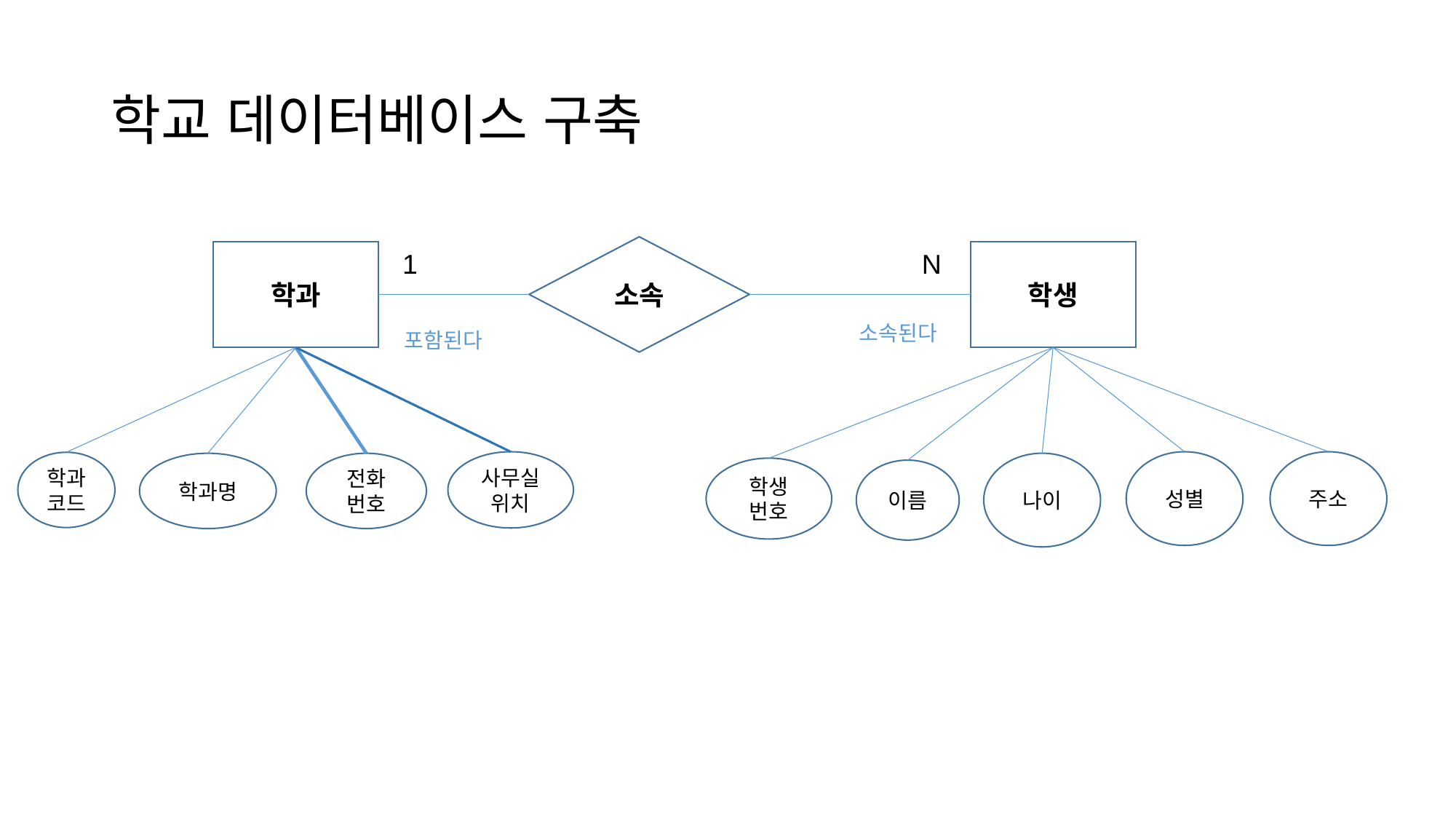

# 학교 데이터베이스 구축
소속
학과
1
N
학생
소속된다
포함된다
사무실
위치
성별
주소
학과코드
전화
번호
나이
학과명
학생
번호
이름